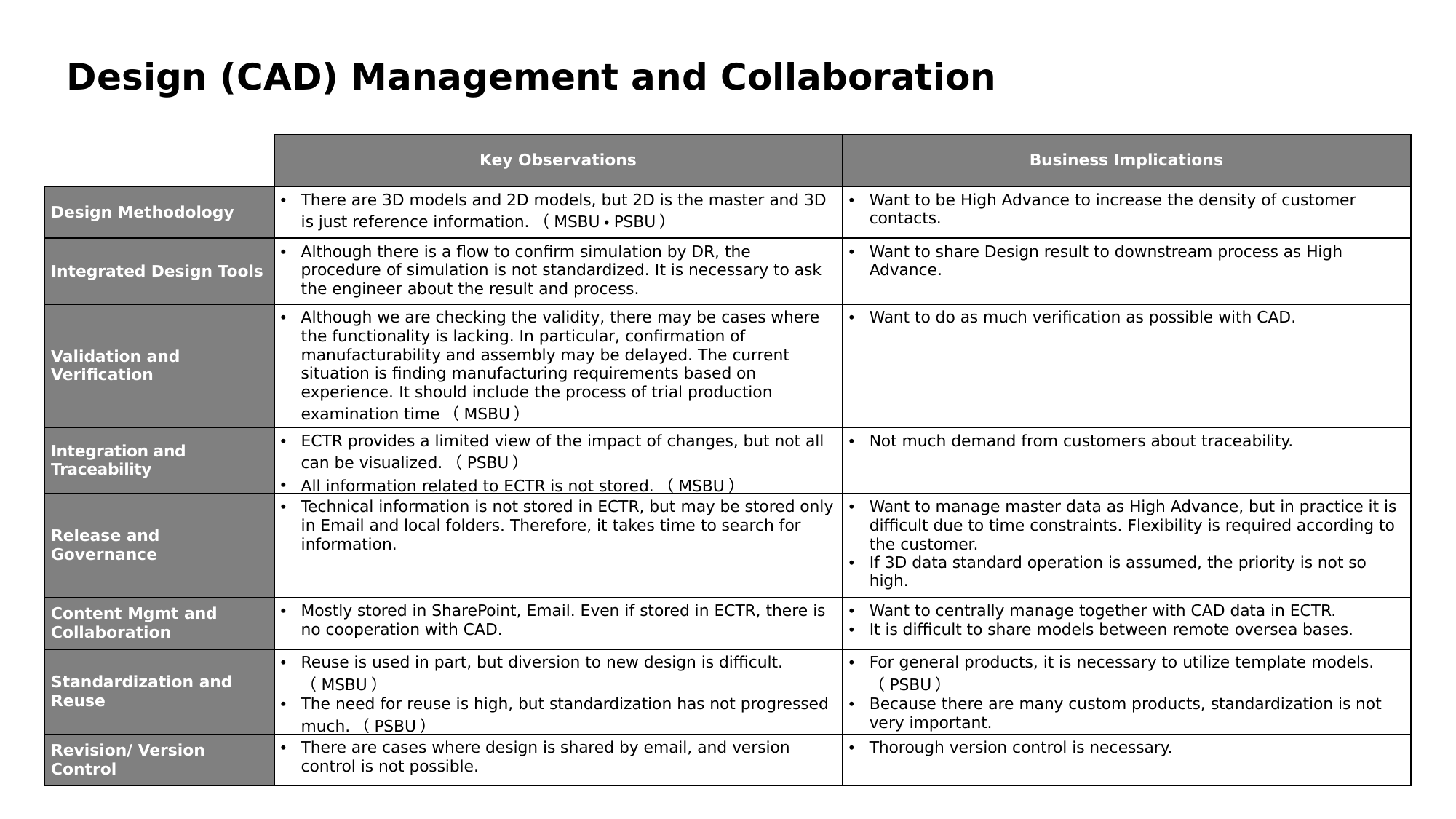

Design (CAD) Management and Collaboration
|  | Key Observations | Business Implications |
| --- | --- | --- |
| Design Methodology | There are 3D models and 2D models, but 2D is the master and 3D is just reference information.（MSBU・PSBU） | Want to be High Advance to increase the density of customer contacts. |
| Integrated Design Tools | Although there is a flow to confirm simulation by DR, the procedure of simulation is not standardized. It is necessary to ask the engineer about the result and process. | Want to share Design result to downstream process as High Advance. |
| Validation and Verification | Although we are checking the validity, there may be cases where the functionality is lacking. In particular, confirmation of manufacturability and assembly may be delayed. The current situation is finding manufacturing requirements based on experience. It should include the process of trial production examination time（MSBU） | Want to do as much verification as possible with CAD. |
| Integration and Traceability | ECTR provides a limited view of the impact of changes, but not all can be visualized.（PSBU） All information related to ECTR is not stored.（MSBU） | Not much demand from customers about traceability. |
| Release and Governance | Technical information is not stored in ECTR, but may be stored only in Email and local folders. Therefore, it takes time to search for information. | Want to manage master data as High Advance, but in practice it is difficult due to time constraints. Flexibility is required according to the customer. If 3D data standard operation is assumed, the priority is not so high. |
| Content Mgmt and Collaboration | Mostly stored in SharePoint, Email. Even if stored in ECTR, there is no cooperation with CAD. | Want to centrally manage together with CAD data in ECTR. It is difficult to share models between remote oversea bases. |
| Standardization and Reuse | Reuse is used in part, but diversion to new design is difficult.（MSBU） The need for reuse is high, but standardization has not progressed much.（PSBU） | For general products, it is necessary to utilize template models.（PSBU） Because there are many custom products, standardization is not very important. |
| Revision/ Version Control | There are cases where design is shared by email, and version control is not possible. | Thorough version control is necessary. |